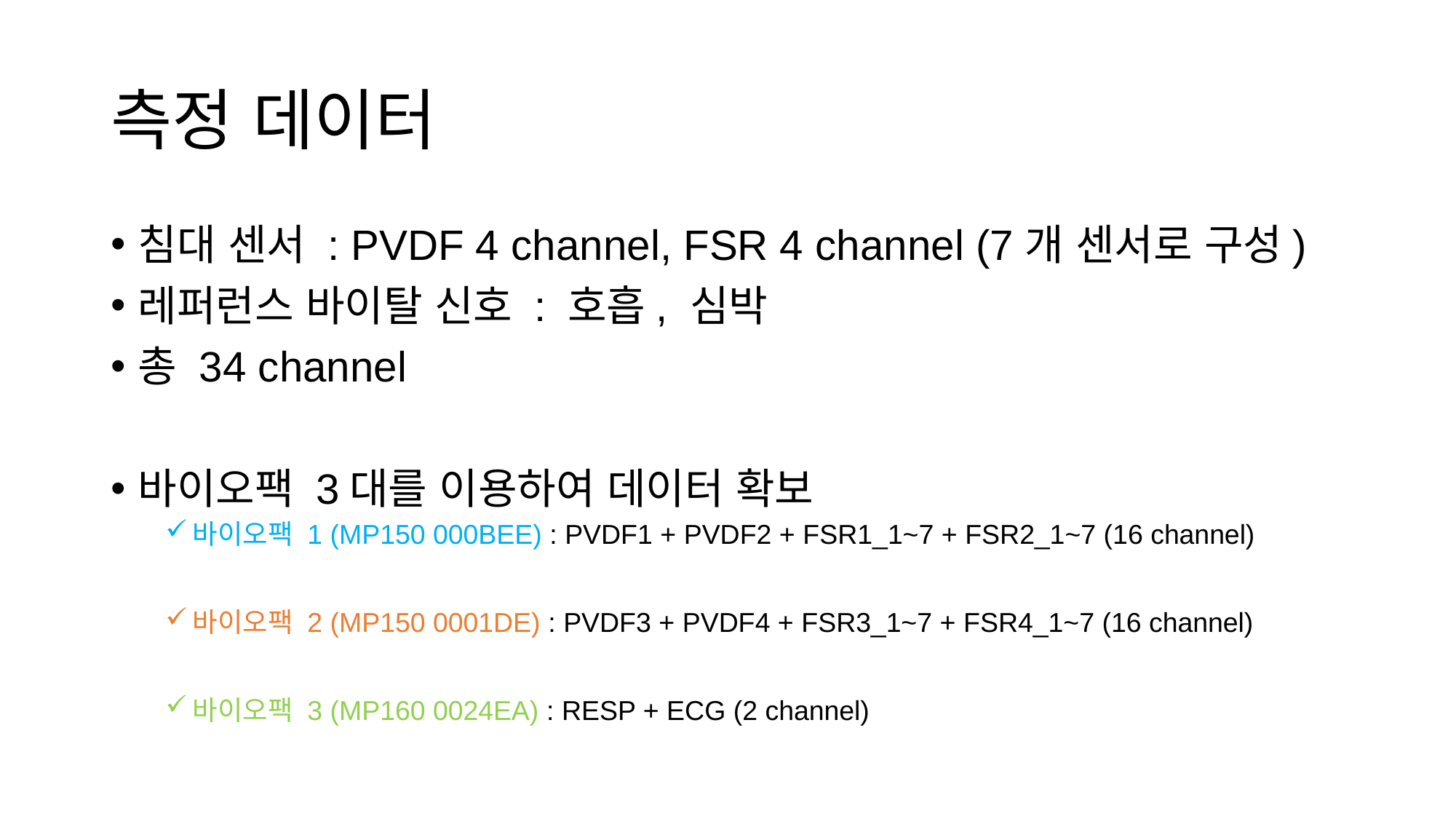

# 측정 데이터
침대 센서 : PVDF 4 channel, FSR 4 channel (7개 센서로 구성)
레퍼런스 바이탈 신호 : 호흡, 심박
총 34 channel

바이오팩 3대를 이용하여 데이터 확보
바이오팩 1 (MP150 000BEE) : PVDF1 + PVDF2 + FSR1_1~7 + FSR2_1~7 (16 channel)

바이오팩 2 (MP150 0001DE) : PVDF3 + PVDF4 + FSR3_1~7 + FSR4_1~7 (16 channel)

바이오팩 3 (MP160 0024EA) : RESP + ECG (2 channel)